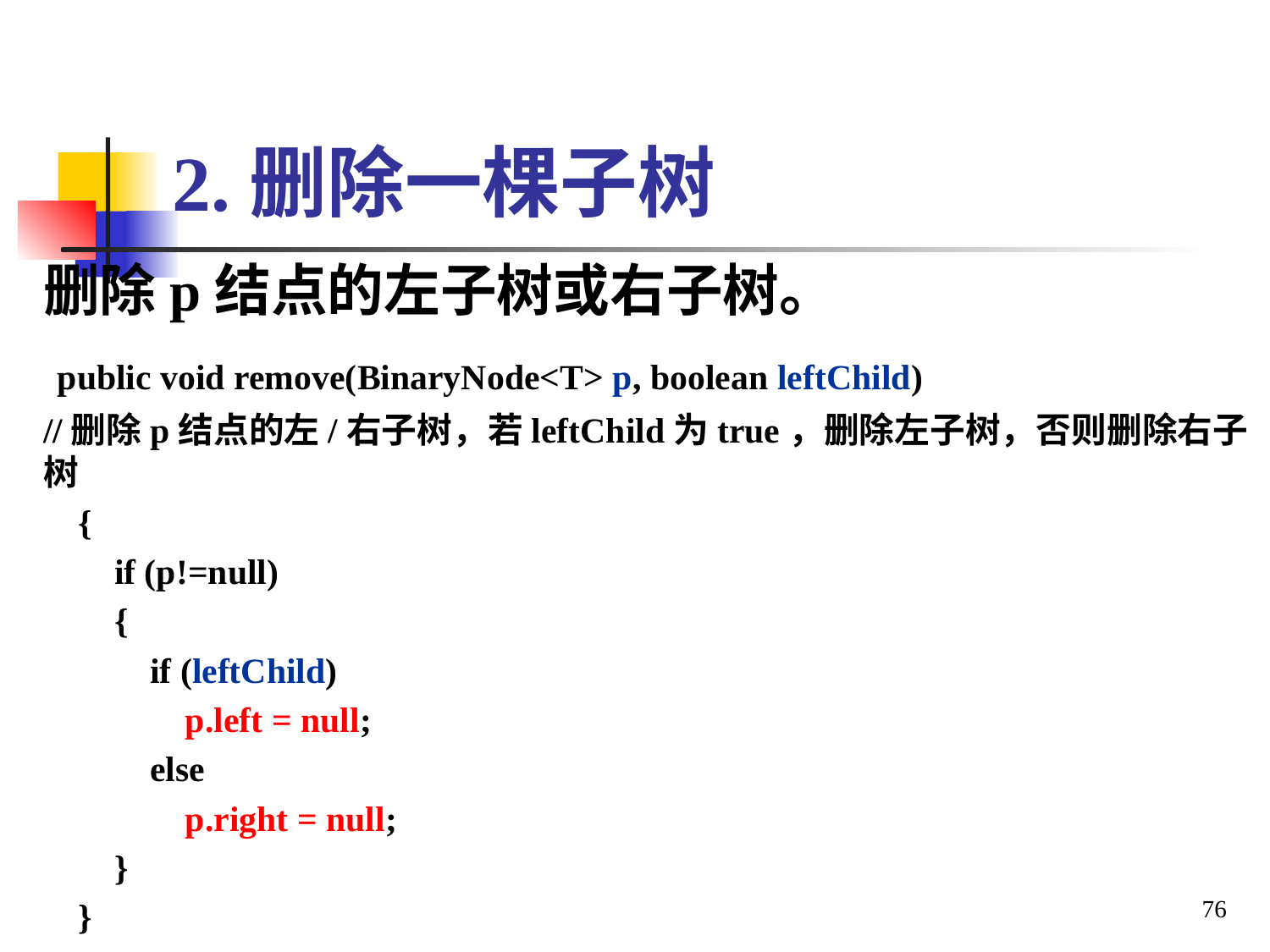

# 2.删除一棵子树
删除p结点的左子树或右子树。
 public void remove(BinaryNode<T> p, boolean leftChild)
//删除p结点的左/右子树，若leftChild为true，删除左子树，否则删除右子树
    {
        if (p!=null)
        {
            if (leftChild)
                p.left = null;
            else
                p.right = null;
        }
    }
76